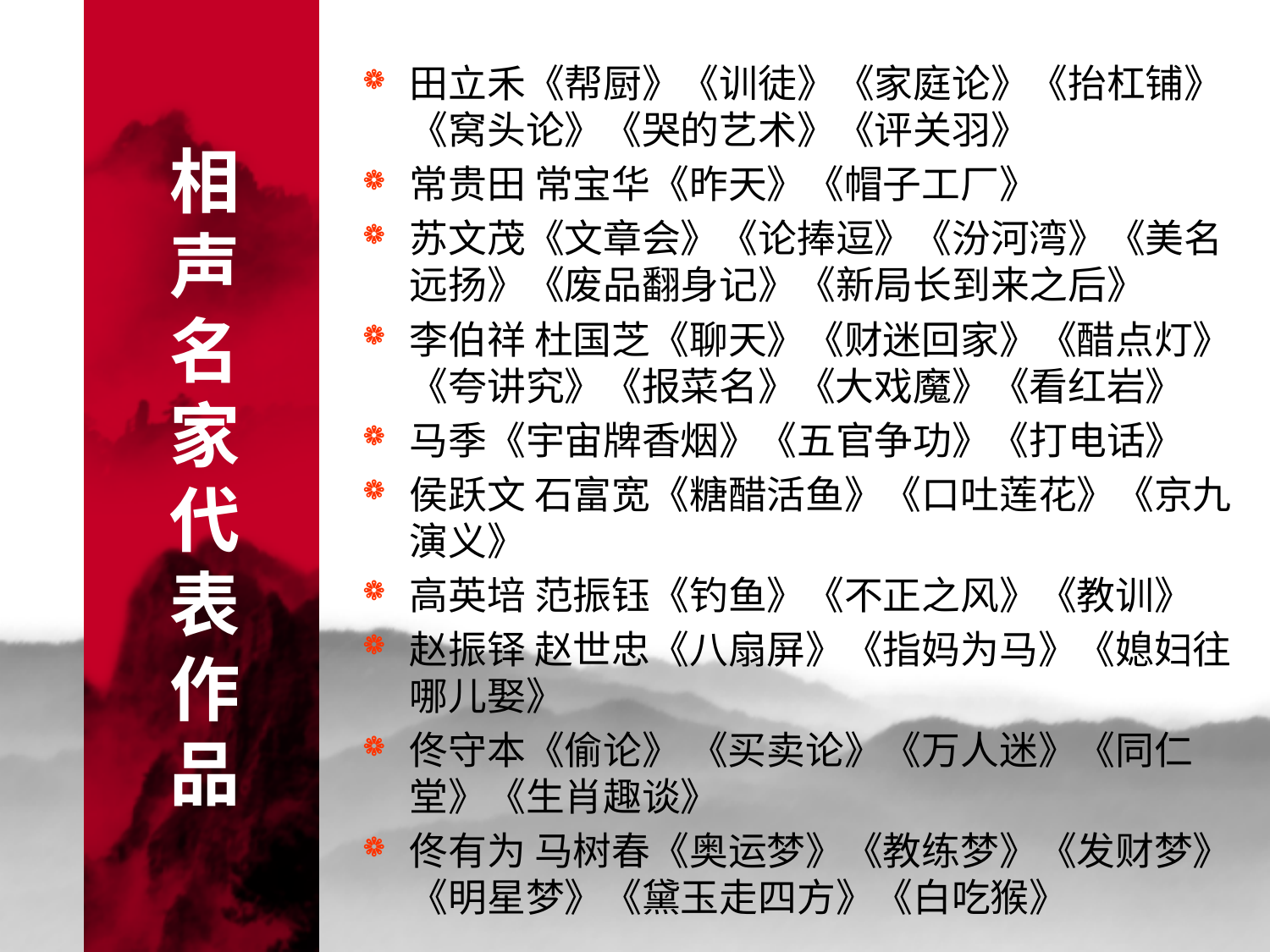

# 相声名家代表作品
田立禾《帮厨》《训徒》《家庭论》《抬杠铺》 《窝头论》《哭的艺术》《评关羽》
常贵田 常宝华《昨天》《帽子工厂》
苏文茂《文章会》《论捧逗》《汾河湾》《美名远扬》《废品翻身记》《新局长到来之后》
李伯祥 杜国芝《聊天》《财迷回家》《醋点灯》《夸讲究》《报菜名》《大戏魔》《看红岩》
马季《宇宙牌香烟》《五官争功》《打电话》
侯跃文 石富宽《糖醋活鱼》《口吐莲花》《京九演义》
高英培 范振钰《钓鱼》《不正之风》《教训》
赵振铎 赵世忠《八扇屏》《指妈为马》《媳妇往哪儿娶》
佟守本《偷论》 《买卖论》《万人迷》《同仁堂》《生肖趣谈》
佟有为 马树春《奥运梦》《教练梦》《发财梦》《明星梦》《黛玉走四方》《白吃猴》